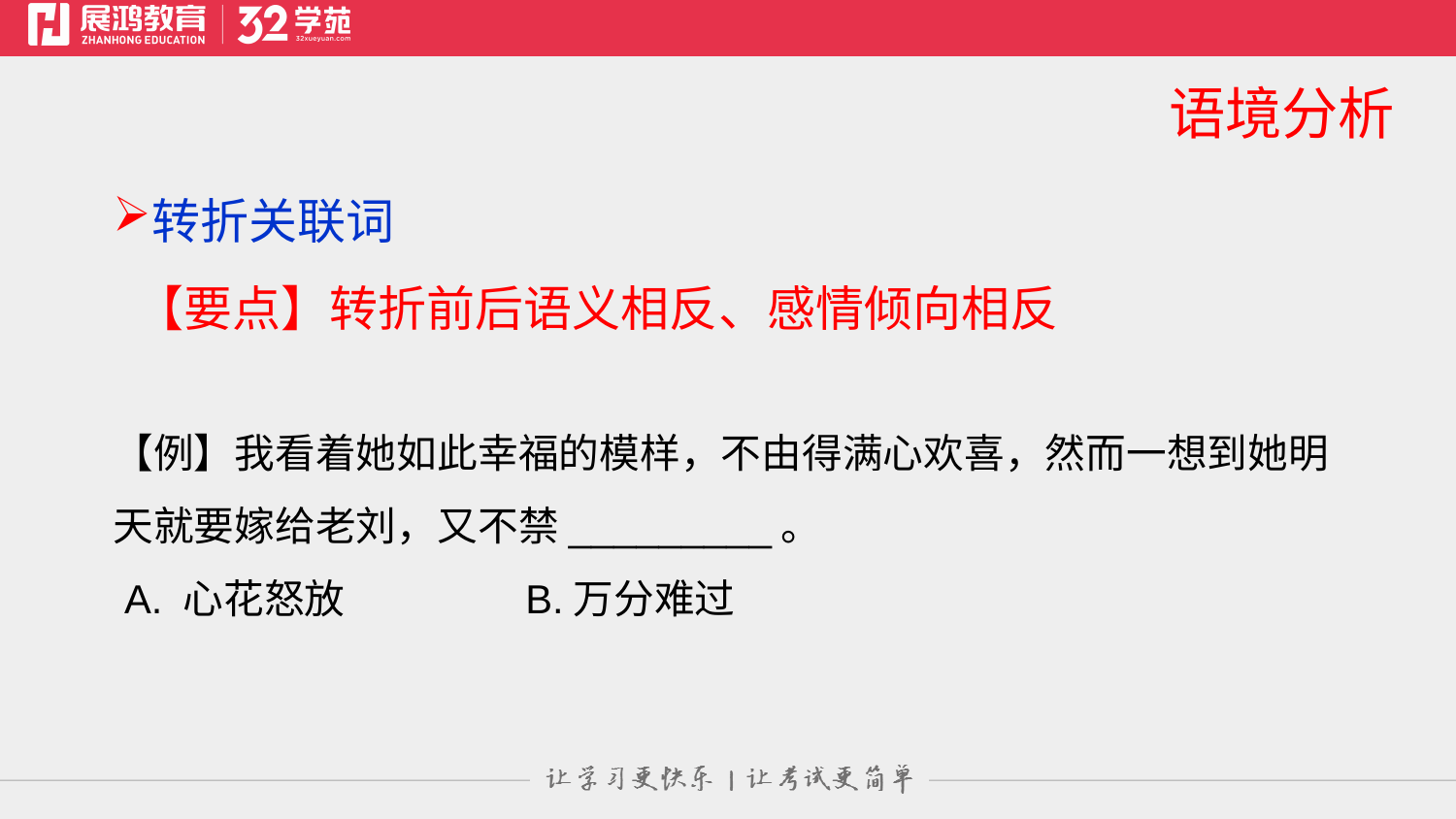

语境分析
转折关联词
 【要点】转折前后语义相反、感情倾向相反
【例】我看着她如此幸福的模样，不由得满心欢喜，然而一想到她明天就要嫁给老刘，又不禁_________。
 A. 心花怒放                   B.万分难过